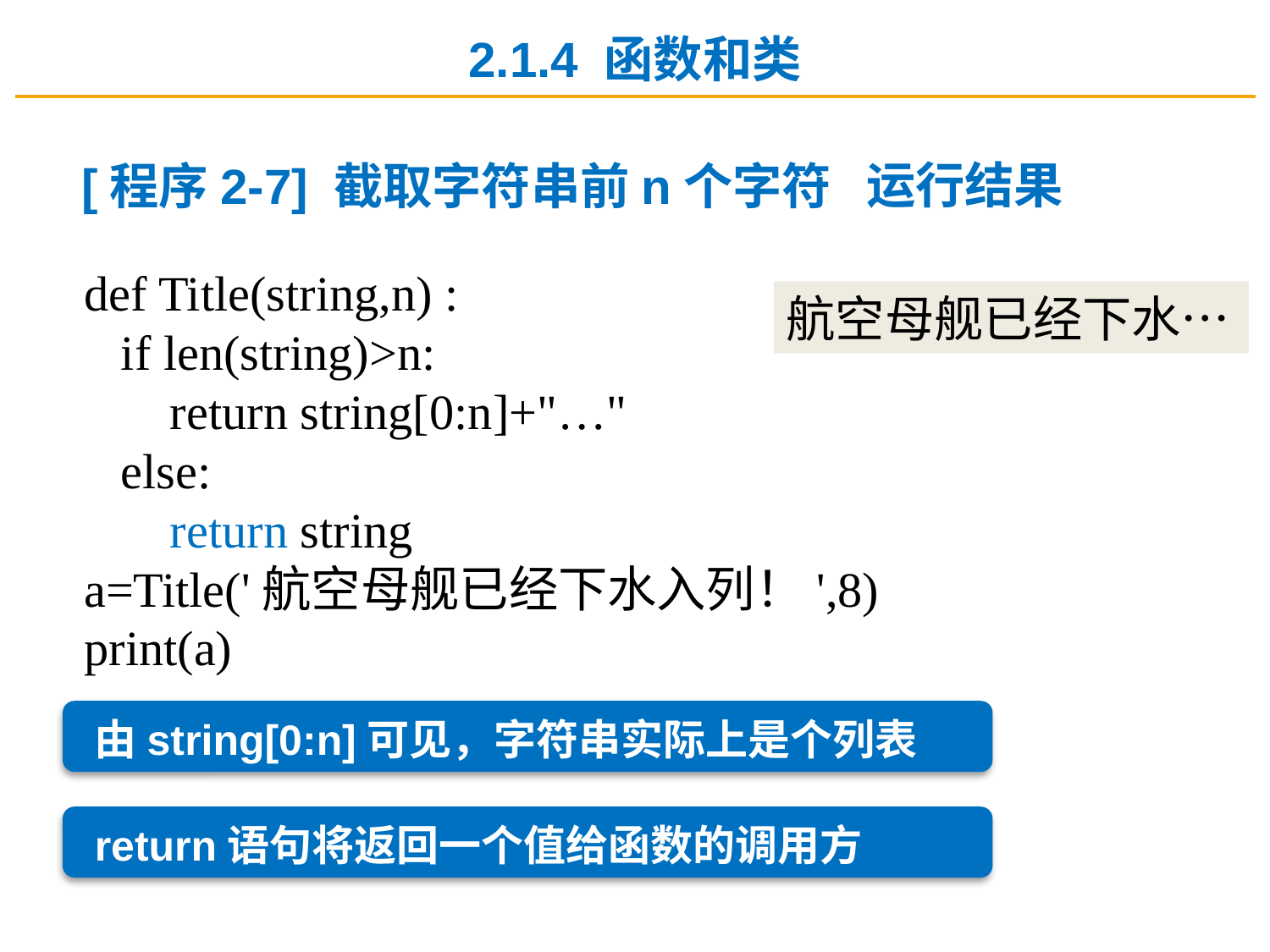

2.1.4 函数和类
运行结果
[程序2-7] 截取字符串前n个字符
def Title(string,n) :
   if len(string)>n:
       return string[0:n]+"…"
   else:
       return string
a=Title('航空母舰已经下水入列！',8)
print(a)
航空母舰已经下水…

由string[0:n]可见，字符串实际上是个列表

return语句将返回一个值给函数的调用方